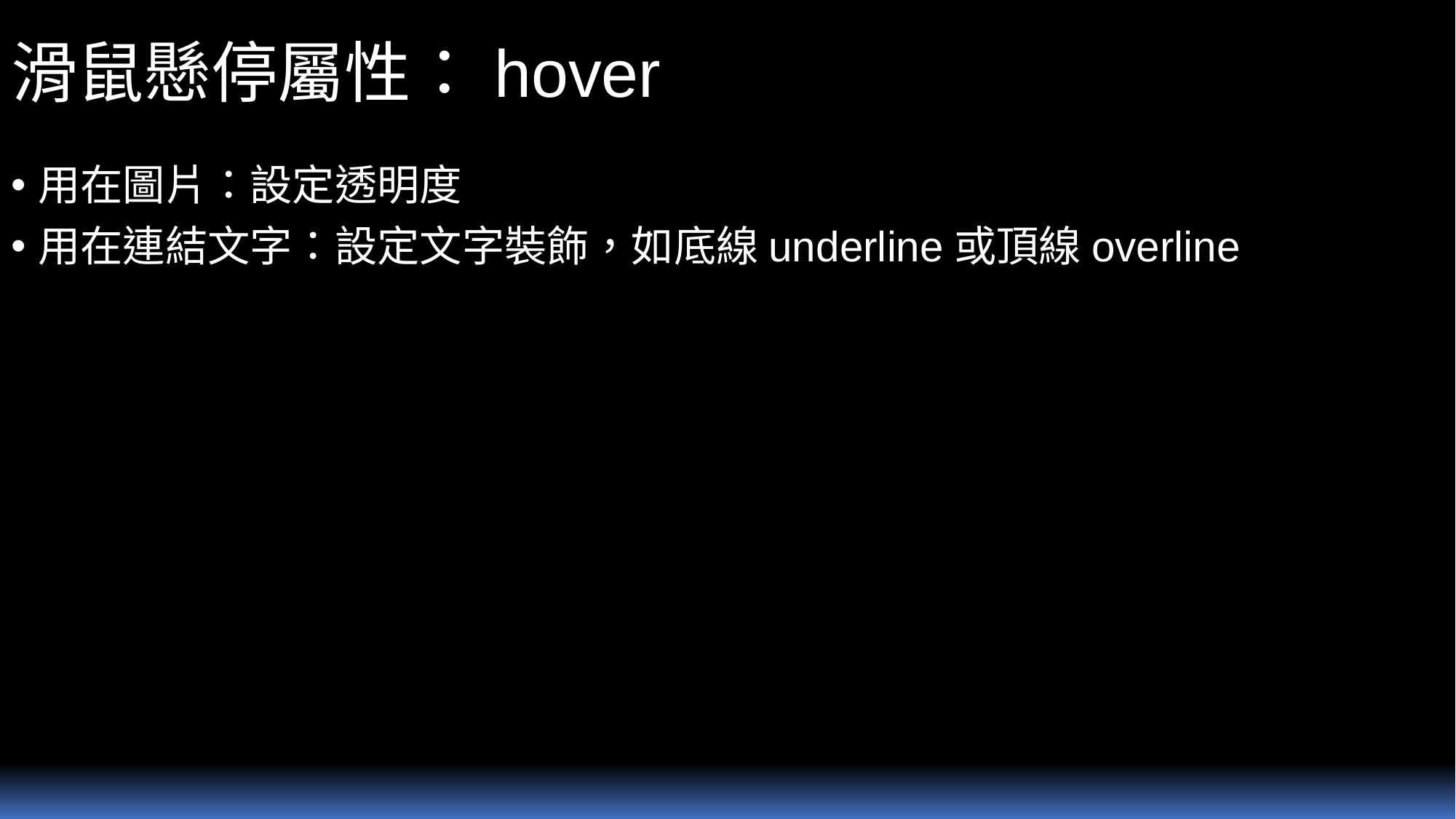

# 滑鼠懸停屬性：hover
用在圖片：設定透明度
用在連結文字：設定文字裝飾，如底線underline或頂線overline